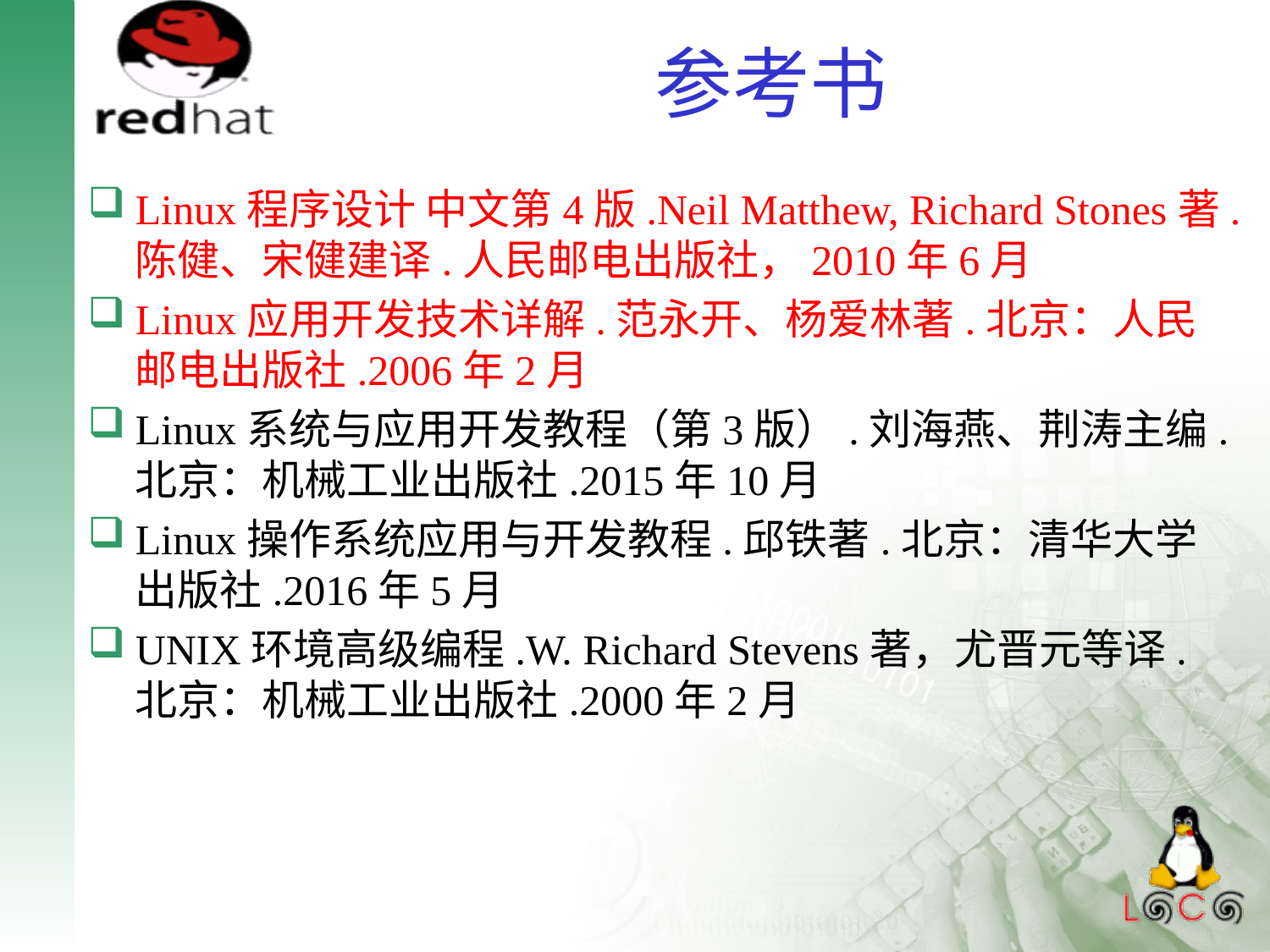

# 参考书
Linux程序设计 中文第4版.Neil Matthew, Richard Stones著.陈健、宋健建译.人民邮电出版社，2010年6月
Linux应用开发技术详解.范永开、杨爱林著.北京：人民邮电出版社.2006年2月
Linux系统与应用开发教程（第3版）.刘海燕、荆涛主编.北京：机械工业出版社.2015年10月
Linux操作系统应用与开发教程.邱铁著.北京：清华大学出版社.2016年5月
UNIX环境高级编程.W. Richard Stevens著，尤晋元等译.北京：机械工业出版社.2000年2月